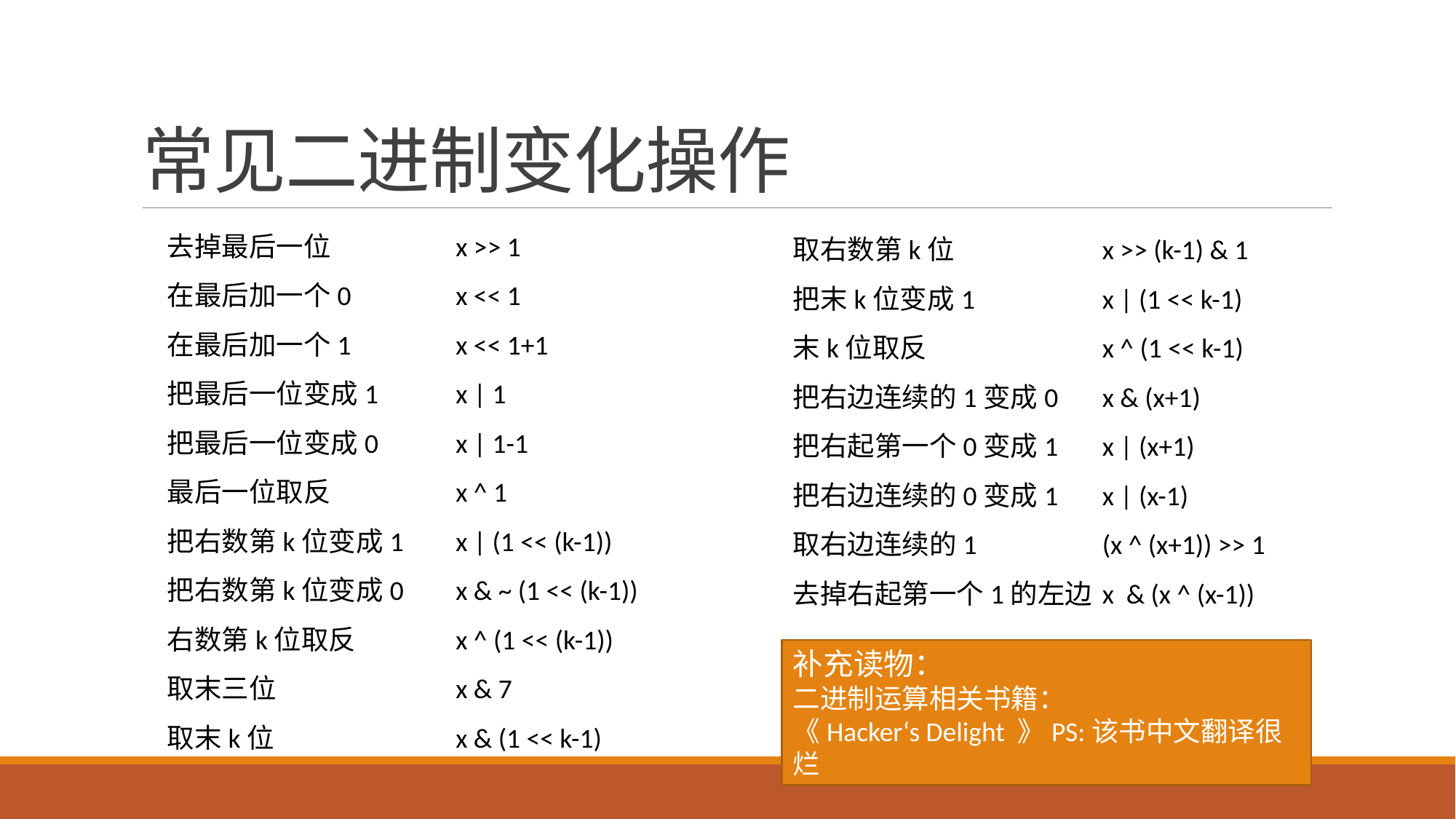

# 常见二进制变化操作
去掉最后一位
在最后加一个0
在最后加一个1
把最后一位变成1
把最后一位变成0
最后一位取反
把右数第k位变成1
把右数第k位变成0
右数第k位取反
取末三位
取末k位
x >> 1
x << 1
x << 1+1
x | 1
x | 1-1
x ^ 1
x | (1 << (k-1))
x & ~ (1 << (k-1))
x ^ (1 << (k-1))
x & 7
x & (1 << k-1)
取右数第k位
把末k位变成1
末k位取反
把右边连续的1变成0
把右起第一个0变成1
把右边连续的0变成1
取右边连续的1
去掉右起第一个1的左边
x >> (k-1) & 1
x | (1 << k-1)
x ^ (1 << k-1)
x & (x+1)
x | (x+1)
x | (x-1)
(x ^ (x+1)) >> 1
x  & (x ^ (x-1))
补充读物：
二进制运算相关书籍：
《Hacker‘s Delight 》PS:该书中文翻译很烂